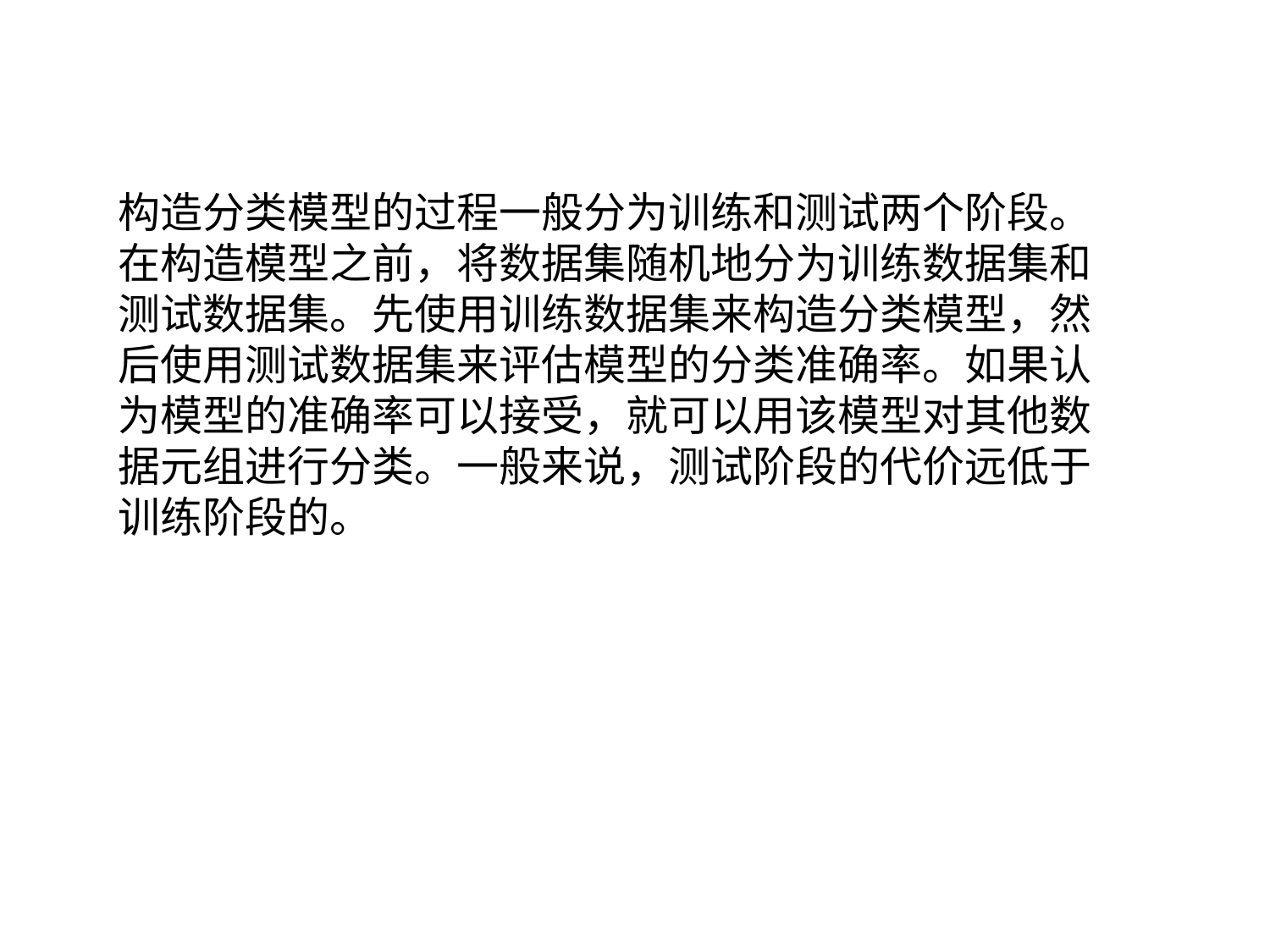

9.7 分类算法
构造分类模型的过程一般分为训练和测试两个阶段。在构造模型之前，将数据集随机地分为训练数据集和测试数据集。先使用训练数据集来构造分类模型，然后使用测试数据集来评估模型的分类准确率。如果认为模型的准确率可以接受，就可以用该模型对其他数据元组进行分类。一般来说，测试阶段的代价远低于训练阶段的。